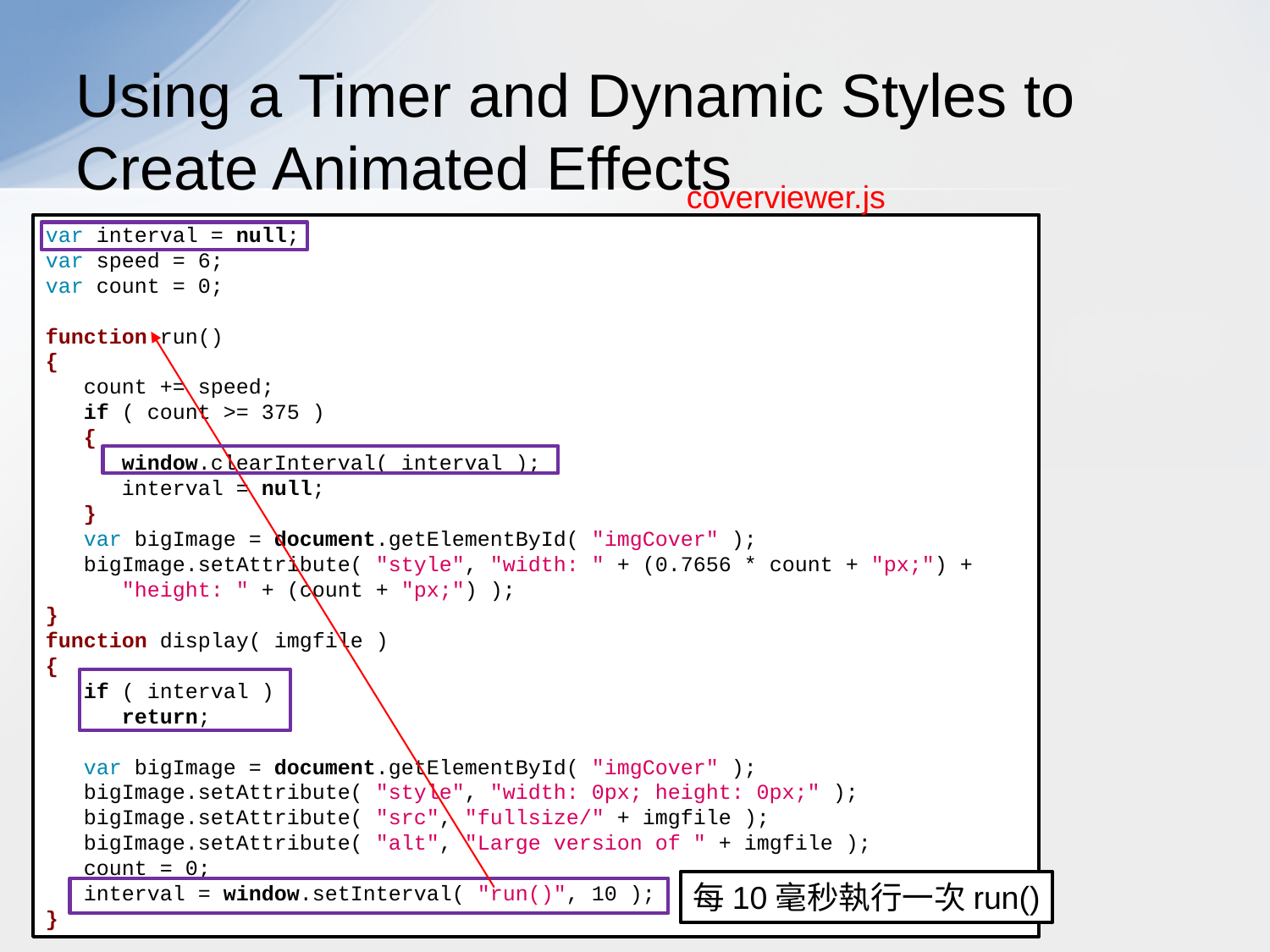

# Using a Timer and Dynamic Styles to Create Animated Effects
coverviewer.js
var interval = null;
var speed = 6;
var count = 0;

function run()
{
   count += speed;
   if ( count >= 375 )
   {
      window.clearInterval( interval );
      interval = null;
   }
   var bigImage = document.getElementById( "imgCover" );
   bigImage.setAttribute( "style", "width: " + (0.7656 * count + "px;") +
      "height: " + (count + "px;") );
}
function display( imgfile )
{
   if ( interval )
      return;

   var bigImage = document.getElementById( "imgCover" );
   bigImage.setAttribute( "style", "width: 0px; height: 0px;" );
   bigImage.setAttribute( "src", "fullsize/" + imgfile );
   bigImage.setAttribute( "alt", "Large version of " + imgfile );
   count = 0;
   interval = window.setInterval( "run()", 10 );
}

16
每10毫秒執行一次run()